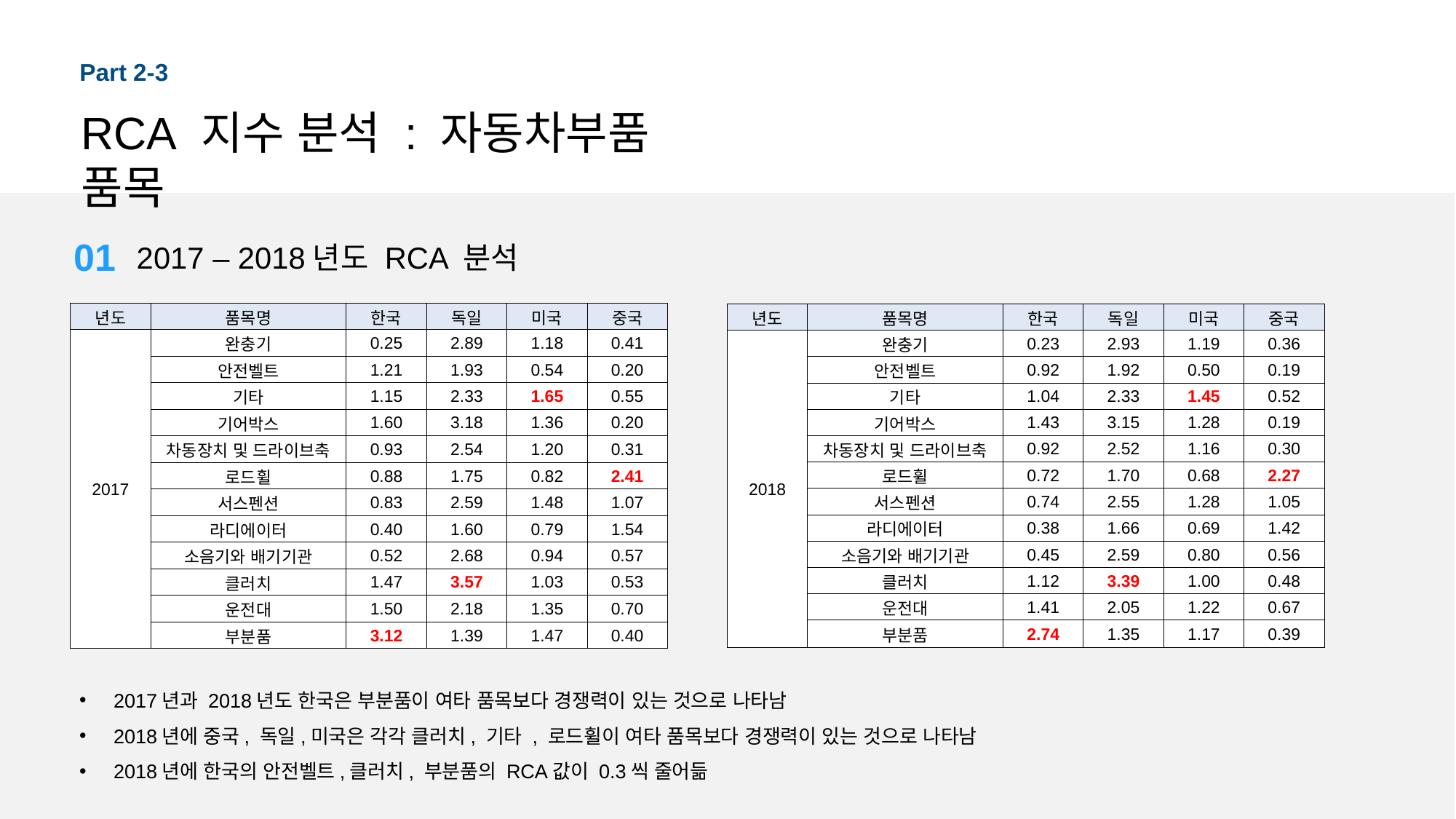

Part 2-3
RCA 지수 분석 : 자동차부품 품목

01
2017 – 2018년도 RCA 분석
| 년도 | 품목명 | 한국 | 독일 | 미국 | 중국 |
| --- | --- | --- | --- | --- | --- |
| 2017 | 완충기 | 0.25 | 2.89 | 1.18 | 0.41 |
|  | 안전벨트 | 1.21 | 1.93 | 0.54 | 0.20 |
|  | 기타 | 1.15 | 2.33 | 1.65 | 0.55 |
|  | 기어박스 | 1.60 | 3.18 | 1.36 | 0.20 |
|  | 차동장치 및 드라이브축 | 0.93 | 2.54 | 1.20 | 0.31 |
|  | 로드휠 | 0.88 | 1.75 | 0.82 | 2.41 |
|  | 서스펜션 | 0.83 | 2.59 | 1.48 | 1.07 |
|  | 라디에이터 | 0.40 | 1.60 | 0.79 | 1.54 |
|  | 소음기와 배기기관 | 0.52 | 2.68 | 0.94 | 0.57 |
|  | 클러치 | 1.47 | 3.57 | 1.03 | 0.53 |
|  | 운전대 | 1.50 | 2.18 | 1.35 | 0.70 |
|  | 부분품 | 3.12 | 1.39 | 1.47 | 0.40 |
| 년도 | 품목명 | 한국 | 독일 | 미국 | 중국 |
| --- | --- | --- | --- | --- | --- |
| 2018 | 완충기 | 0.23 | 2.93 | 1.19 | 0.36 |
|  | 안전벨트 | 0.92 | 1.92 | 0.50 | 0.19 |
|  | 기타 | 1.04 | 2.33 | 1.45 | 0.52 |
|  | 기어박스 | 1.43 | 3.15 | 1.28 | 0.19 |
|  | 차동장치 및 드라이브축 | 0.92 | 2.52 | 1.16 | 0.30 |
|  | 로드휠 | 0.72 | 1.70 | 0.68 | 2.27 |
|  | 서스펜션 | 0.74 | 2.55 | 1.28 | 1.05 |
|  | 라디에이터 | 0.38 | 1.66 | 0.69 | 1.42 |
|  | 소음기와 배기기관 | 0.45 | 2.59 | 0.80 | 0.56 |
|  | 클러치 | 1.12 | 3.39 | 1.00 | 0.48 |
|  | 운전대 | 1.41 | 2.05 | 1.22 | 0.67 |
|  | 부분품 | 2.74 | 1.35 | 1.17 | 0.39 |
2017년과 2018년도 한국은 부분품이 여타 품목보다 경쟁력이 있는 것으로 나타남
2018년에 중국, 독일,미국은 각각 클러치, 기타 , 로드휠이 여타 품목보다 경쟁력이 있는 것으로 나타남
2018년에 한국의 안전벨트,클러치, 부분품의 RCA값이 0.3씩 줄어듦